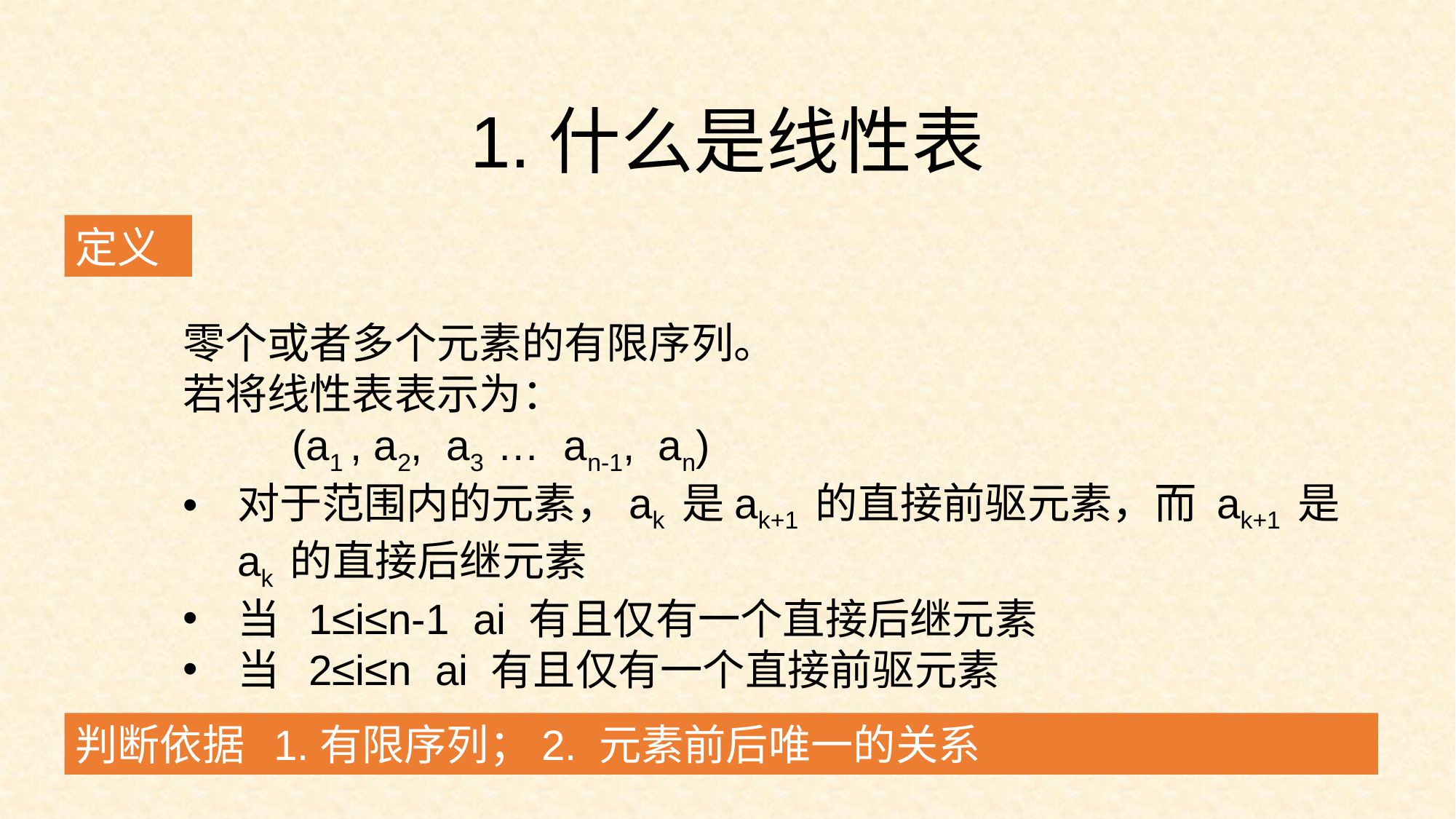

1.什么是线性表
定义
零个或者多个元素的有限序列。
若将线性表表示为：
(a1 , a2,  a3  …  an-1,  an)
对于范围内的元素，ak 是ak+1 的直接前驱元素，而 ak+1 是ak 的直接后继元素
当  1≤i≤n-1  ai 有且仅有一个直接后继元素
当  2≤i≤n  ai 有且仅有一个直接前驱元素
判断依据  1.有限序列；2. 元素前后唯一的关系